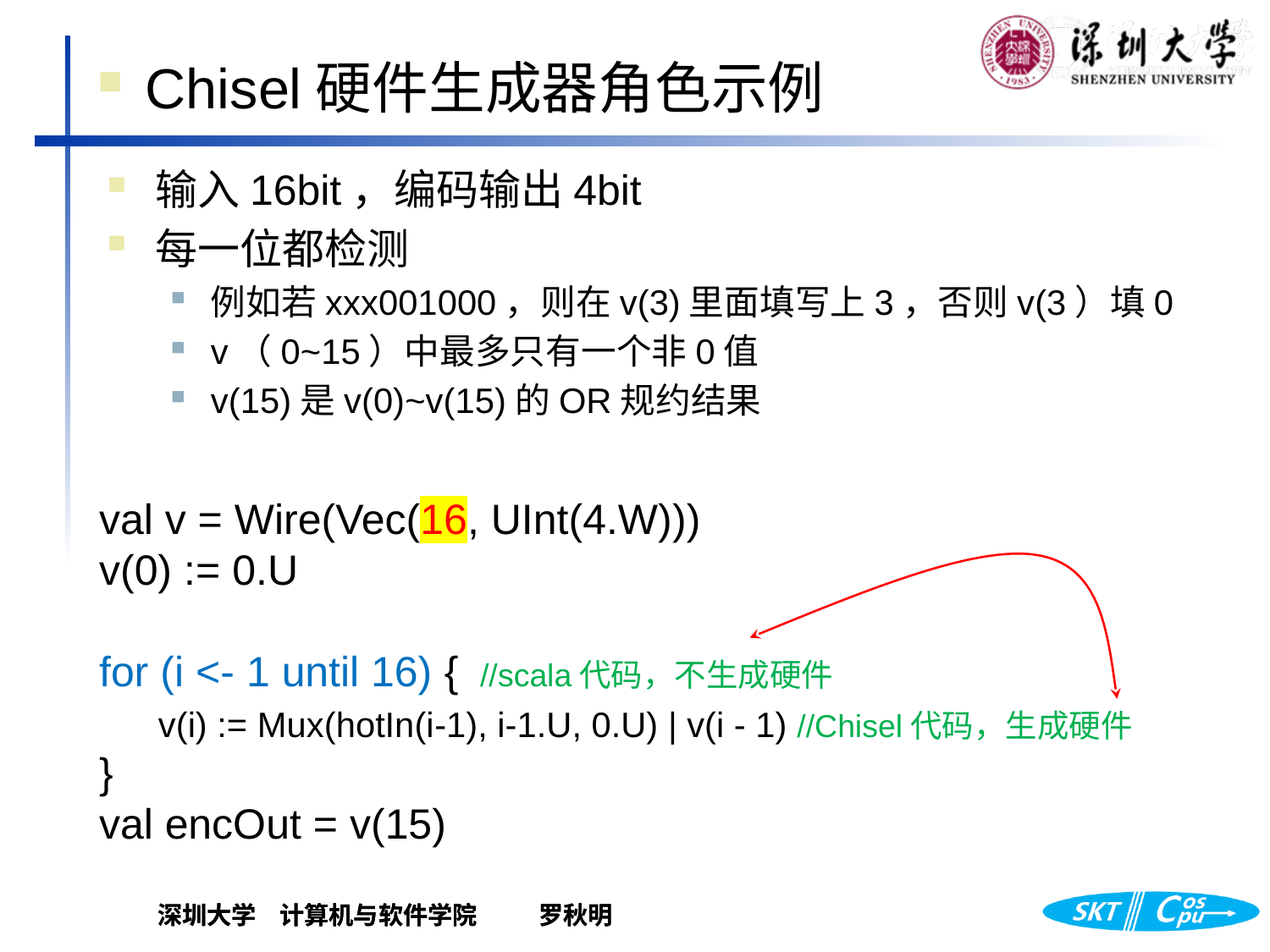

Chisel硬件生成器角色示例
输入16bit，编码输出4bit
每一位都检测
例如若xxx001000，则在v(3)里面填写上3，否则v(3）填0
v（0~15）中最多只有一个非0值
v(15)是v(0)~v(15)的OR规约结果

val v = Wire(Vec(16, UInt(4.W)))
v(0) := 0.U

for (i <- 1 until 16) {	//scala代码，不生成硬件
     v(i) := Mux(hotIn(i-1), i-1.U, 0.U) | v(i - 1) //Chisel代码，生成硬件
}
val encOut = v(15)